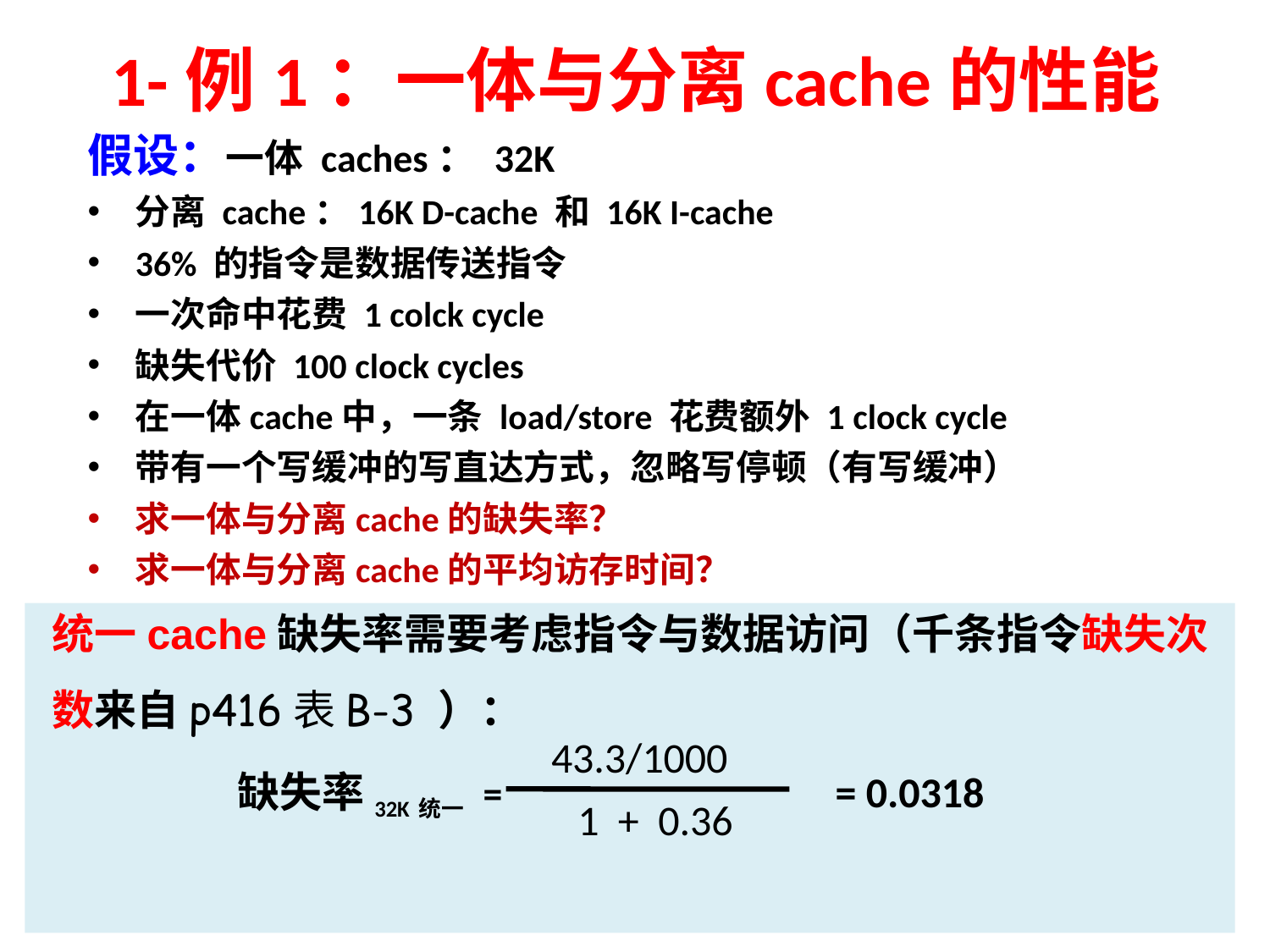

1-例1：一体与分离cache的性能
假设：一体 caches： 32K
分离 cache：16K D-cache 和 16K I-cache
36% 的指令是数据传送指令
一次命中花费 1 colck cycle
缺失代价 100 clock cycles
在一体cache中，一条 load/store 花费额外 1 clock cycle
带有一个写缓冲的写直达方式，忽略写停顿（有写缓冲）
求一体与分离cache的缺失率？
求一体与分离cache的平均访存时间？

统一cache缺失率需要考虑指令与数据访问（千条指令缺失次数来自p416表B-3 ）：
43.3/1000
缺失率32K统一  =
= 0.0318
1  +  0.36

答案：先将 1000 条指令的缺失次数转换为缺失率
Misses
/1000
1000Instruction
Miss rate=

Memoryaccesses

Instructions